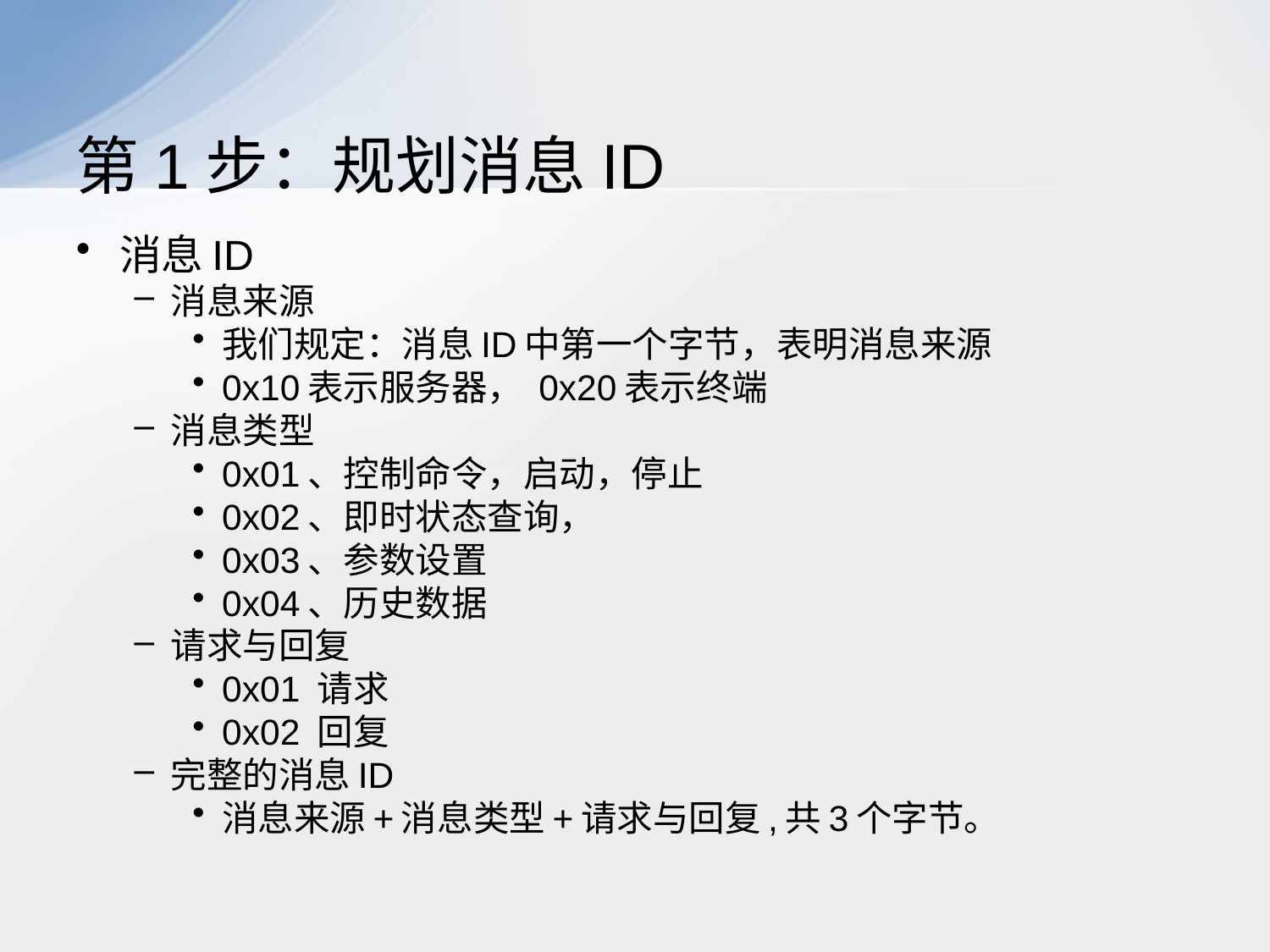

# 第1步：规划消息ID
消息ID
消息来源
我们规定：消息ID中第一个字节，表明消息来源
0x10表示服务器， 0x20表示终端
消息类型
0x01、控制命令，启动，停止
0x02、即时状态查询，
0x03、参数设置
0x04、历史数据
请求与回复
0x01 请求
0x02 回复
完整的消息ID
消息来源+消息类型+请求与回复,共3个字节。